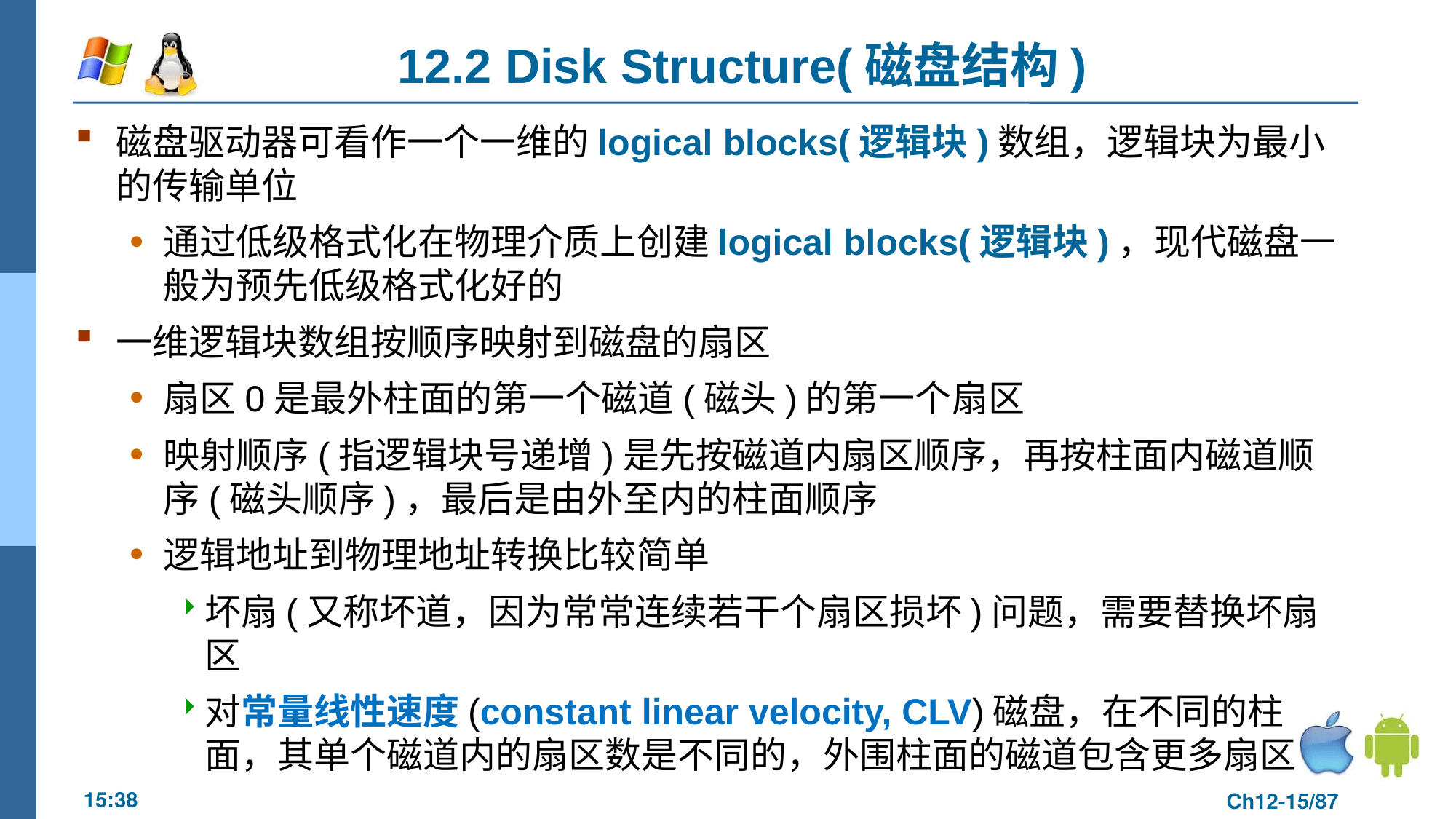

# 12.2 Disk Structure(磁盘结构)
磁盘驱动器可看作一个一维的logical blocks(逻辑块)数组，逻辑块为最小的传输单位
通过低级格式化在物理介质上创建logical blocks(逻辑块)，现代磁盘一般为预先低级格式化好的
一维逻辑块数组按顺序映射到磁盘的扇区
扇区0是最外柱面的第一个磁道(磁头)的第一个扇区
映射顺序(指逻辑块号递增)是先按磁道内扇区顺序，再按柱面内磁道顺序(磁头顺序)，最后是由外至内的柱面顺序
逻辑地址到物理地址转换比较简单
坏扇(又称坏道，因为常常连续若干个扇区损坏)问题，需要替换坏扇区
对常量线性速度(constant linear velocity, CLV)磁盘，在不同的柱面，其单个磁道内的扇区数是不同的，外围柱面的磁道包含更多扇区